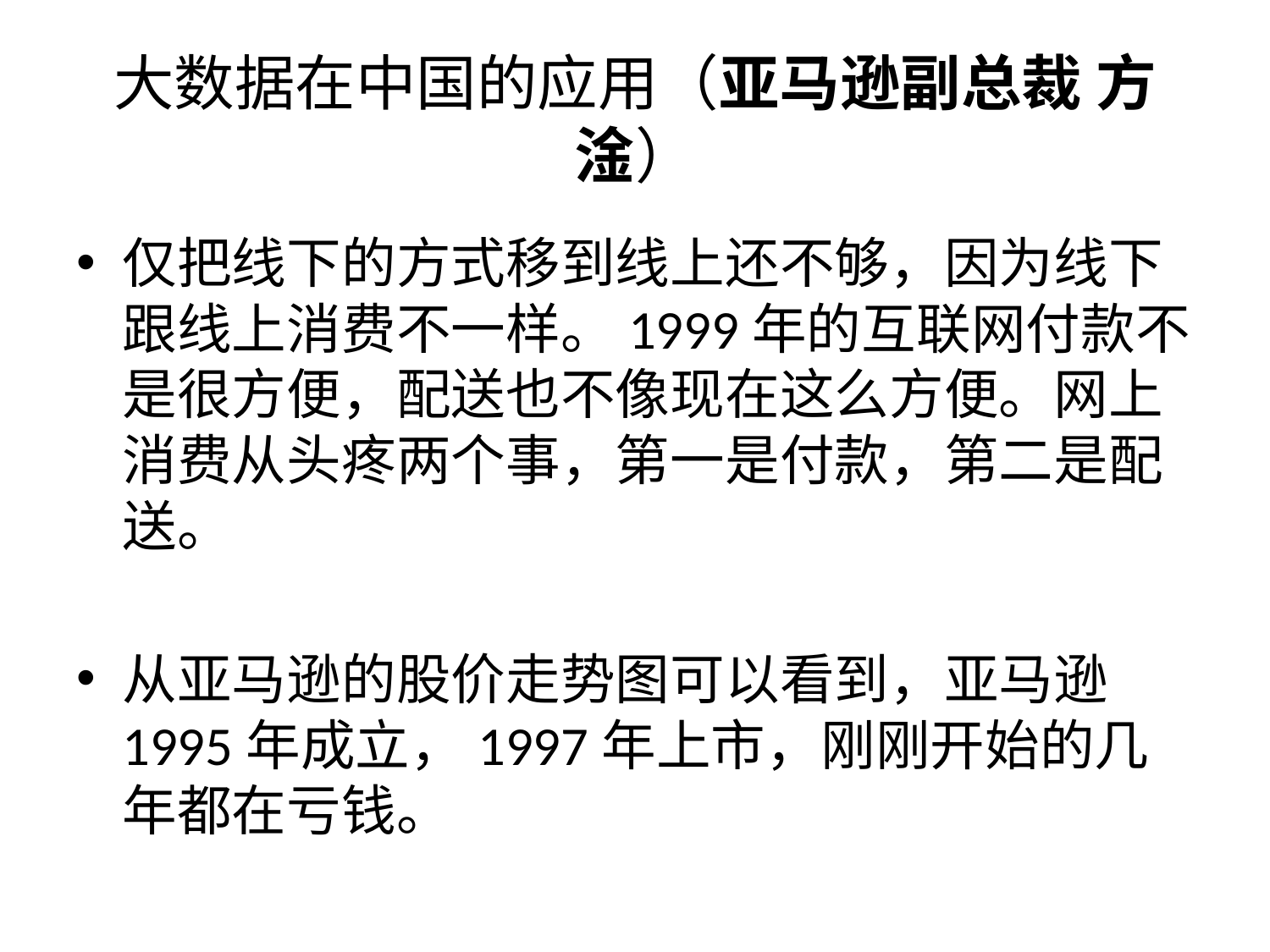

# 大数据在中国的应用（亚马逊副总裁 方淦）
仅把线下的方式移到线上还不够，因为线下跟线上消费不一样。1999年的互联网付款不是很方便，配送也不像现在这么方便。网上消费从头疼两个事，第一是付款，第二是配送。

从亚马逊的股价走势图可以看到，亚马逊1995年成立，1997年上市，刚刚开始的几年都在亏钱。